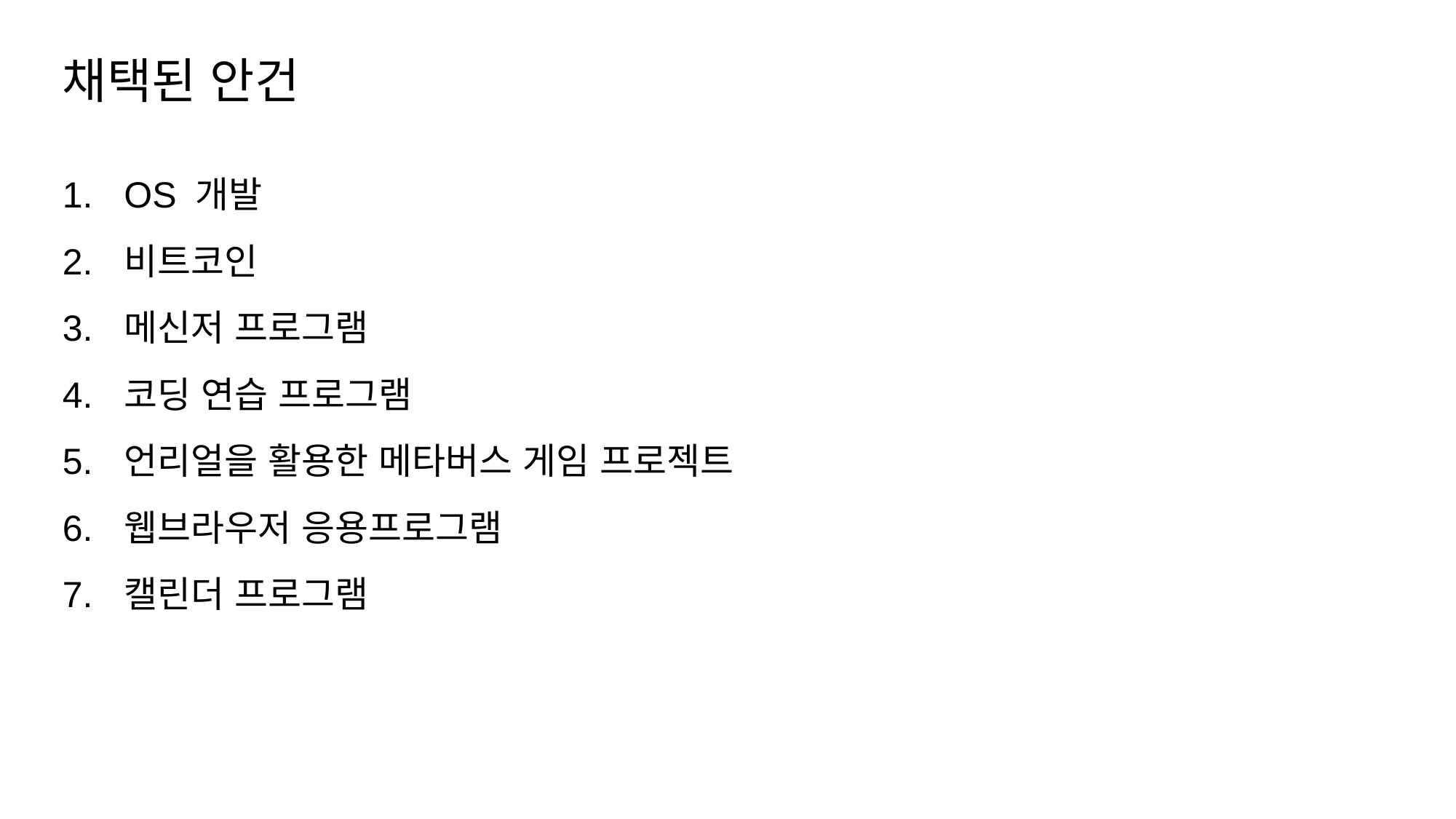

# 채택된 안건
OS 개발
비트코인
메신저 프로그램
코딩 연습 프로그램
언리얼을 활용한 메타버스 게임 프로젝트
웹브라우저 응용프로그램
캘린더 프로그램